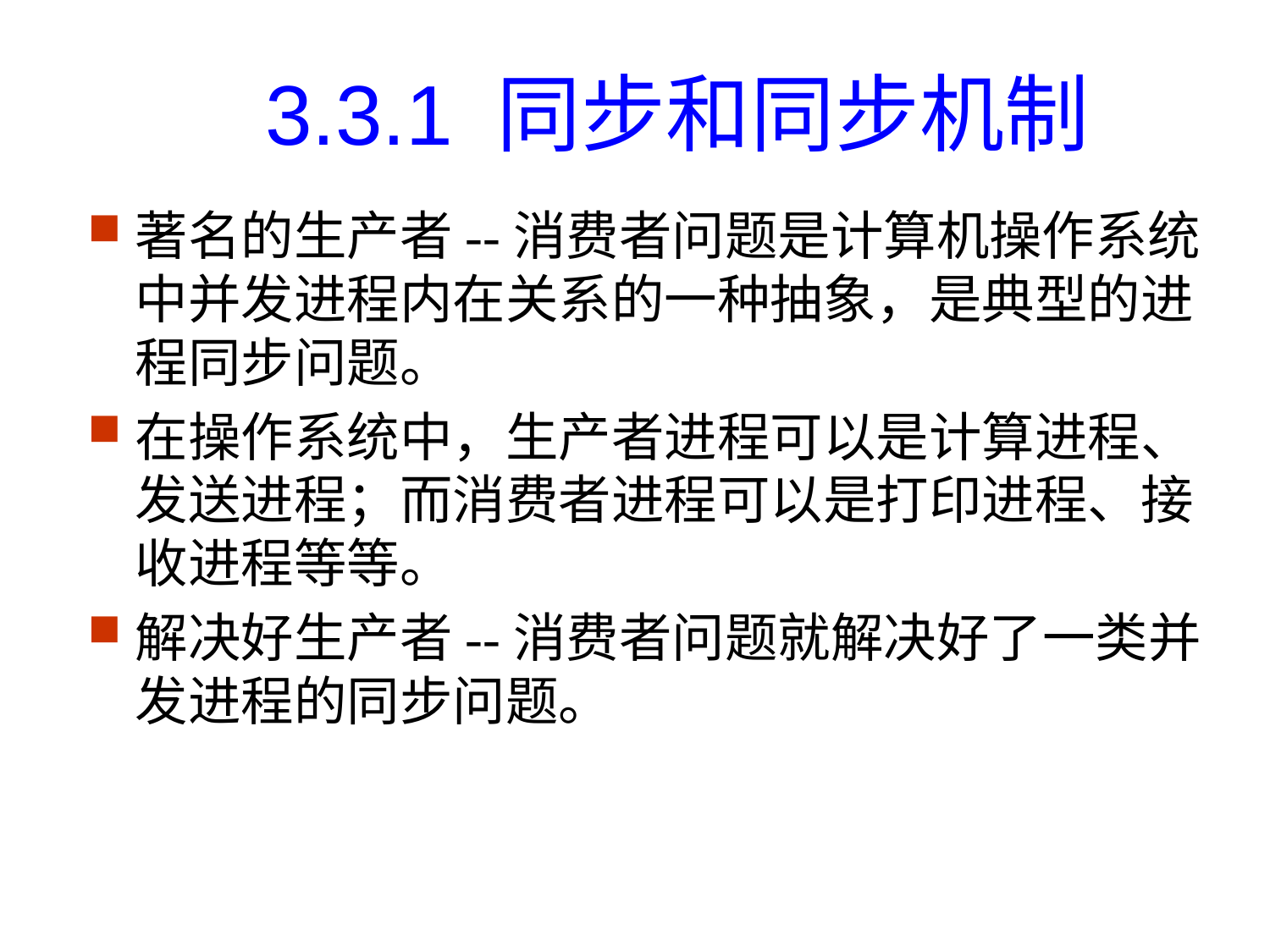

3.3.1 同步和同步机制
著名的生产者--消费者问题是计算机操作系统中并发进程内在关系的一种抽象，是典型的进程同步问题。
在操作系统中，生产者进程可以是计算进程、发送进程；而消费者进程可以是打印进程、接收进程等等。
解决好生产者--消费者问题就解决好了一类并发进程的同步问题。